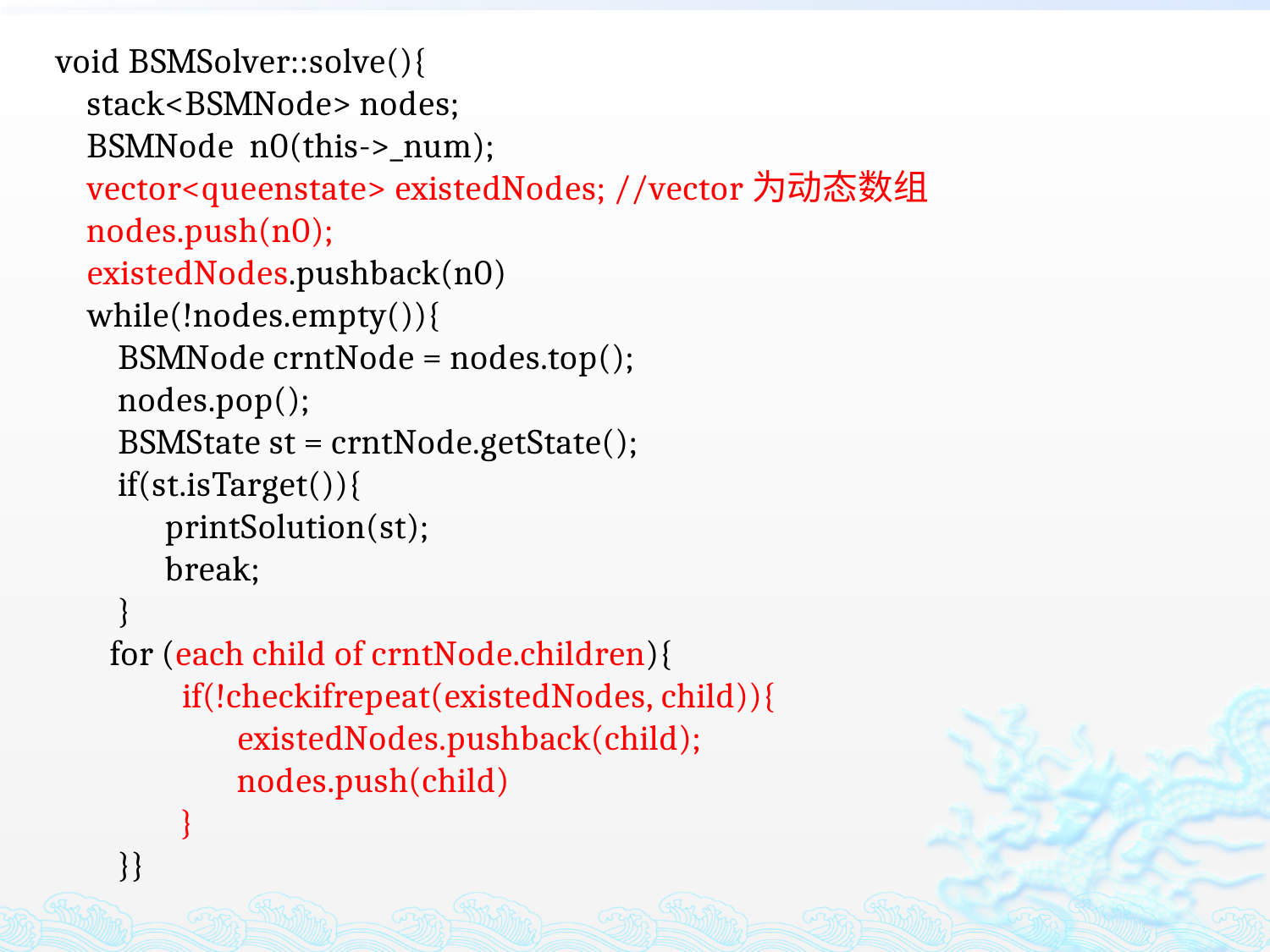

void BSMSolver::solve(){
    stack<BSMNode> nodes;
    BSMNode  n0(this->_num);
    vector<queenstate> existedNodes; //vector为动态数组
    nodes.push(n0);
    existedNodes.pushback(n0)
    while(!nodes.empty()){
        BSMNode crntNode = nodes.top();
        nodes.pop();
        BSMState st = crntNode.getState();
        if(st.isTarget()){
              printSolution(st);
              break;
        }
       for (each child of crntNode.children){
	if(!checkifrepeat(existedNodes, child)){
	       existedNodes.pushback(child);
	       nodes.push(child)
                }
        }}